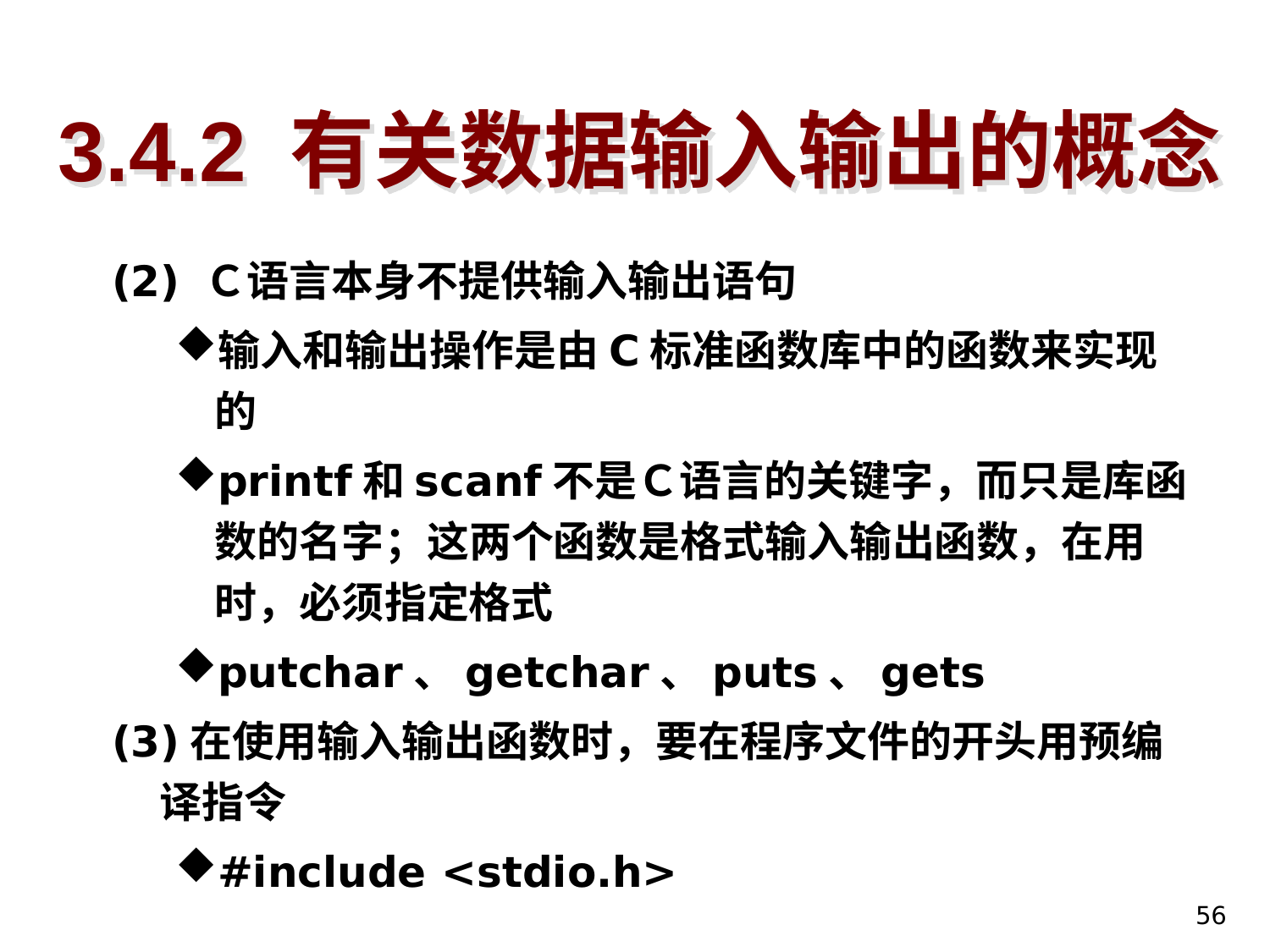

# 3.4.2 有关数据输入输出的概念
(2) Ｃ语言本身不提供输入输出语句
输入和输出操作是由C标准函数库中的函数来实现的
printf和scanf不是Ｃ语言的关键字，而只是库函数的名字；这两个函数是格式输入输出函数，在用时，必须指定格式
putchar、getchar、puts、gets
(3)在使用输入输出函数时，要在程序文件的开头用预编译指令
#include <stdio.h>
56